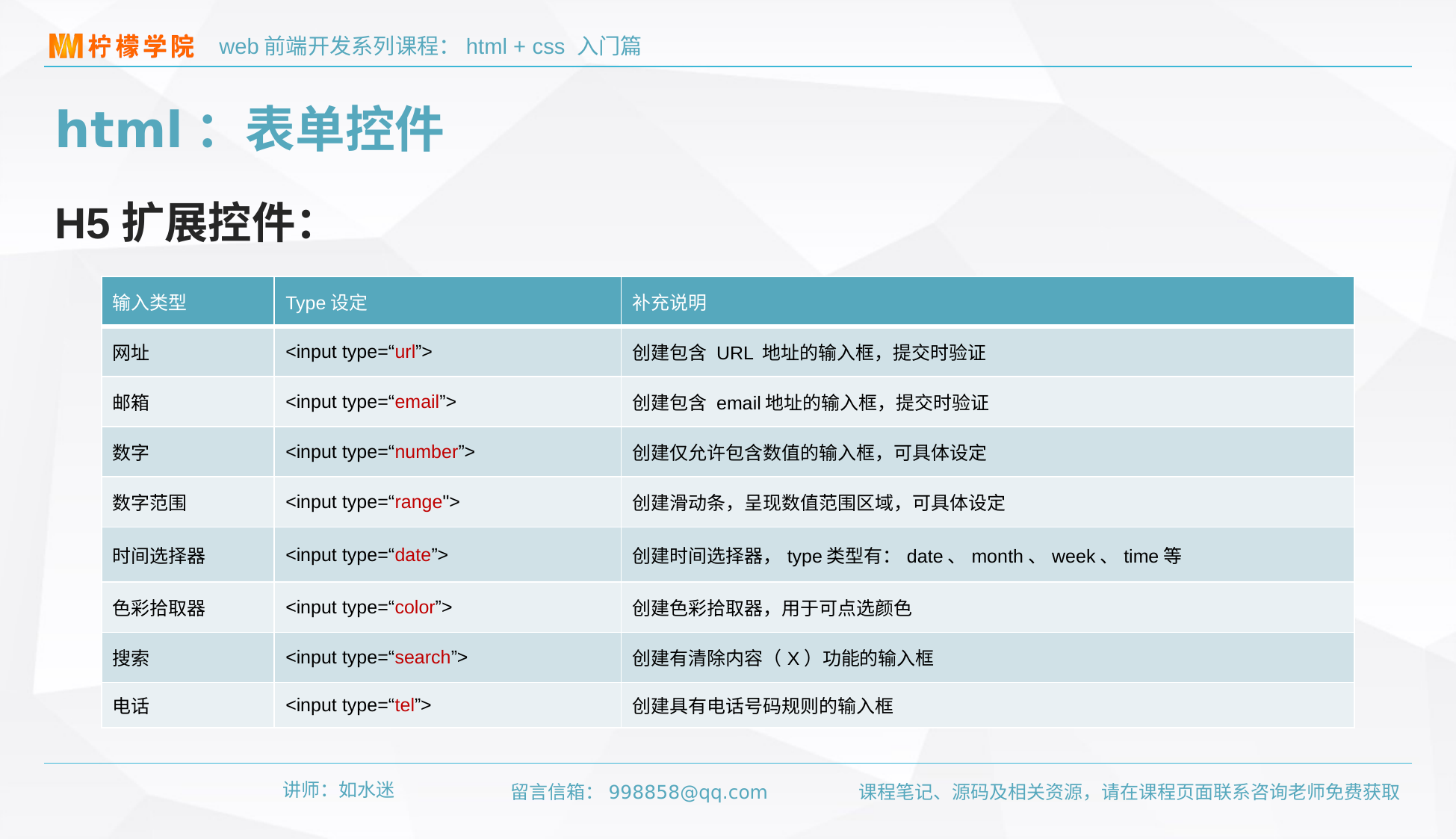

html：表单控件
H5扩展控件：
| 输入类型 | Type设定 | 补充说明 |
| --- | --- | --- |
| 网址 | <input type=“url”> | 创建包含 URL 地址的输入框，提交时验证 |
| 邮箱 | <input type=“email”> | 创建包含 email地址的输入框，提交时验证 |
| 数字 | <input type=“number”> | 创建仅允许包含数值的输入框，可具体设定 |
| 数字范围 | <input type=“range"> | 创建滑动条，呈现数值范围区域，可具体设定 |
| 时间选择器 | <input type=“date”> | 创建时间选择器，type类型有：date、month、week、time等 |
| 色彩拾取器 | <input type=“color”> | 创建色彩拾取器，用于可点选颜色 |
| 搜索 | <input type=“search”> | 创建有清除内容（X）功能的输入框 |
| 电话 | <input type=“tel”> | 创建具有电话号码规则的输入框 |